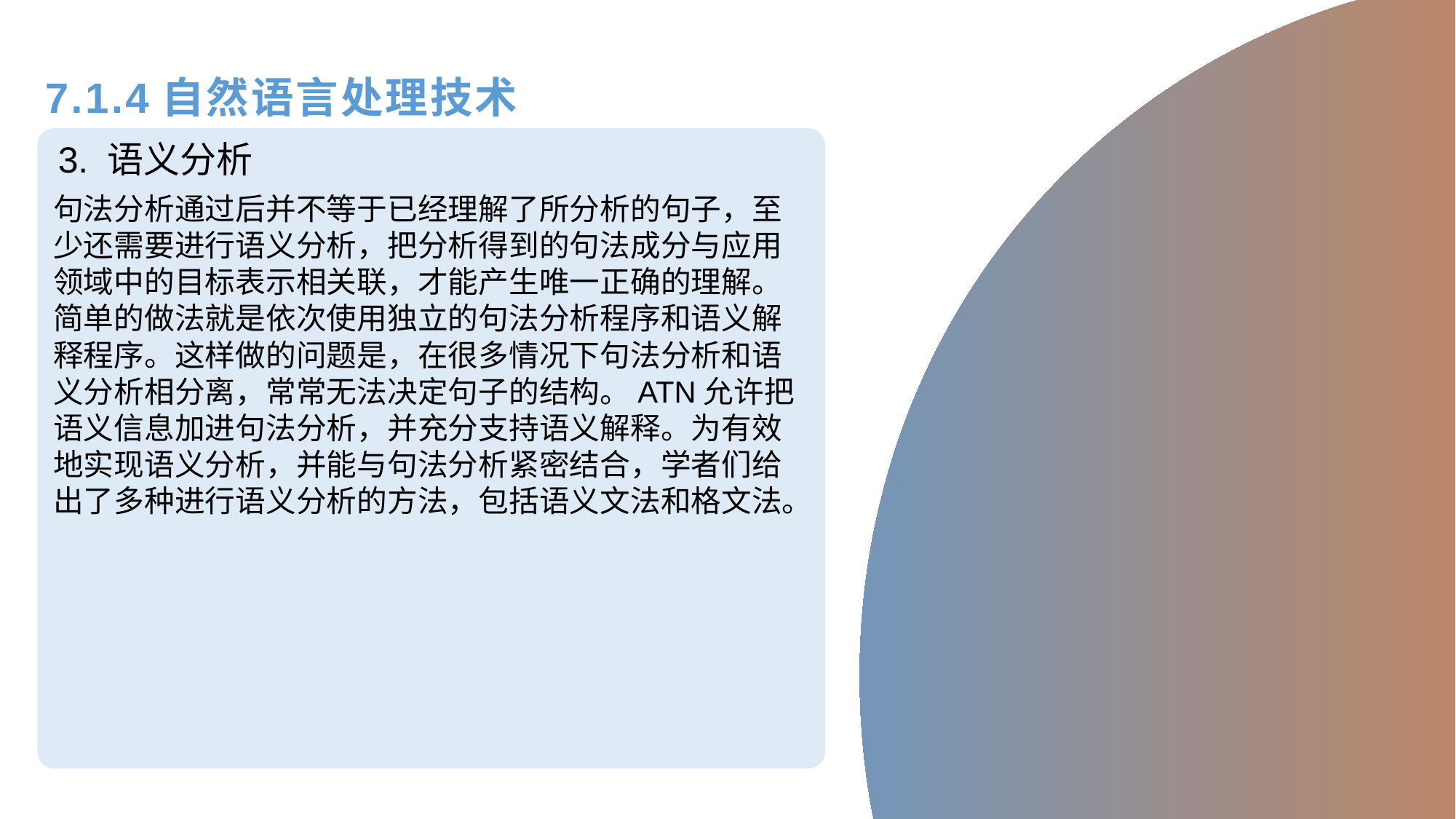

7.1.4自然语言处理技术
、
3. 语义分析

句法分析通过后并不等于已经理解了所分析的句子，至少还需要进行语义分析，把分析得到的句法成分与应用领域中的目标表示相关联，才能产生唯一正确的理解。简单的做法就是依次使用独立的句法分析程序和语义解释程序。这样做的问题是，在很多情况下句法分析和语义分析相分离，常常无法决定句子的结构。ATN允许把语义信息加进句法分析，并充分支持语义解释。为有效地实现语义分析，并能与句法分析紧密结合，学者们给出了多种进行语义分析的方法，包括语义文法和格文法。